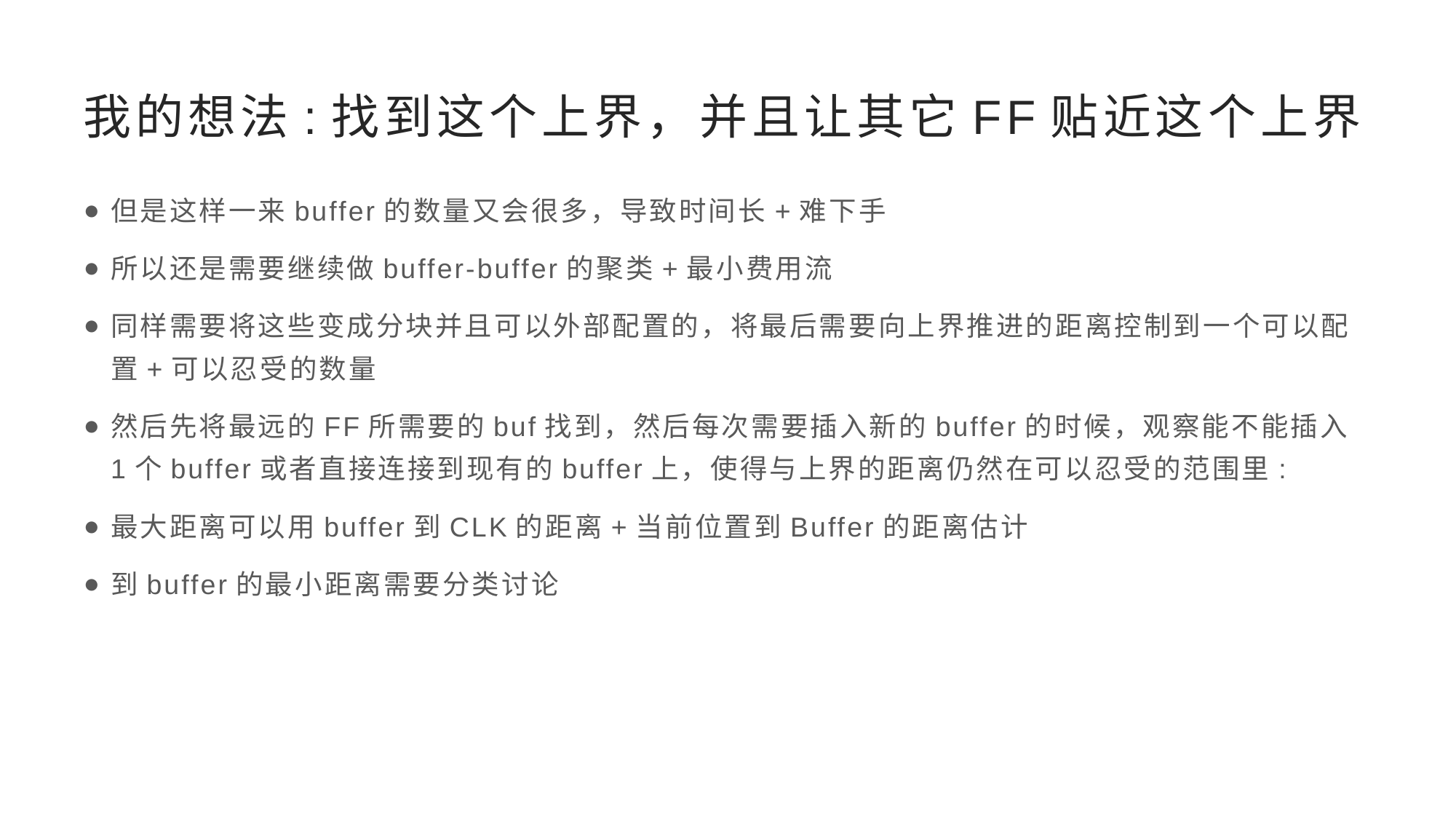

# 我的想法:找到这个上界，并且让其它FF贴近这个上界
但是这样一来buffer的数量又会很多，导致时间长+难下手
所以还是需要继续做buffer-buffer的聚类+最小费用流
同样需要将这些变成分块并且可以外部配置的，将最后需要向上界推进的距离控制到一个可以配置+可以忍受的数量
然后先将最远的FF所需要的buf找到，然后每次需要插入新的buffer的时候，观察能不能插入1个buffer或者直接连接到现有的buffer上，使得与上界的距离仍然在可以忍受的范围里:
最大距离可以用buffer到CLK的距离+当前位置到Buffer的距离估计
到buffer的最小距离需要分类讨论